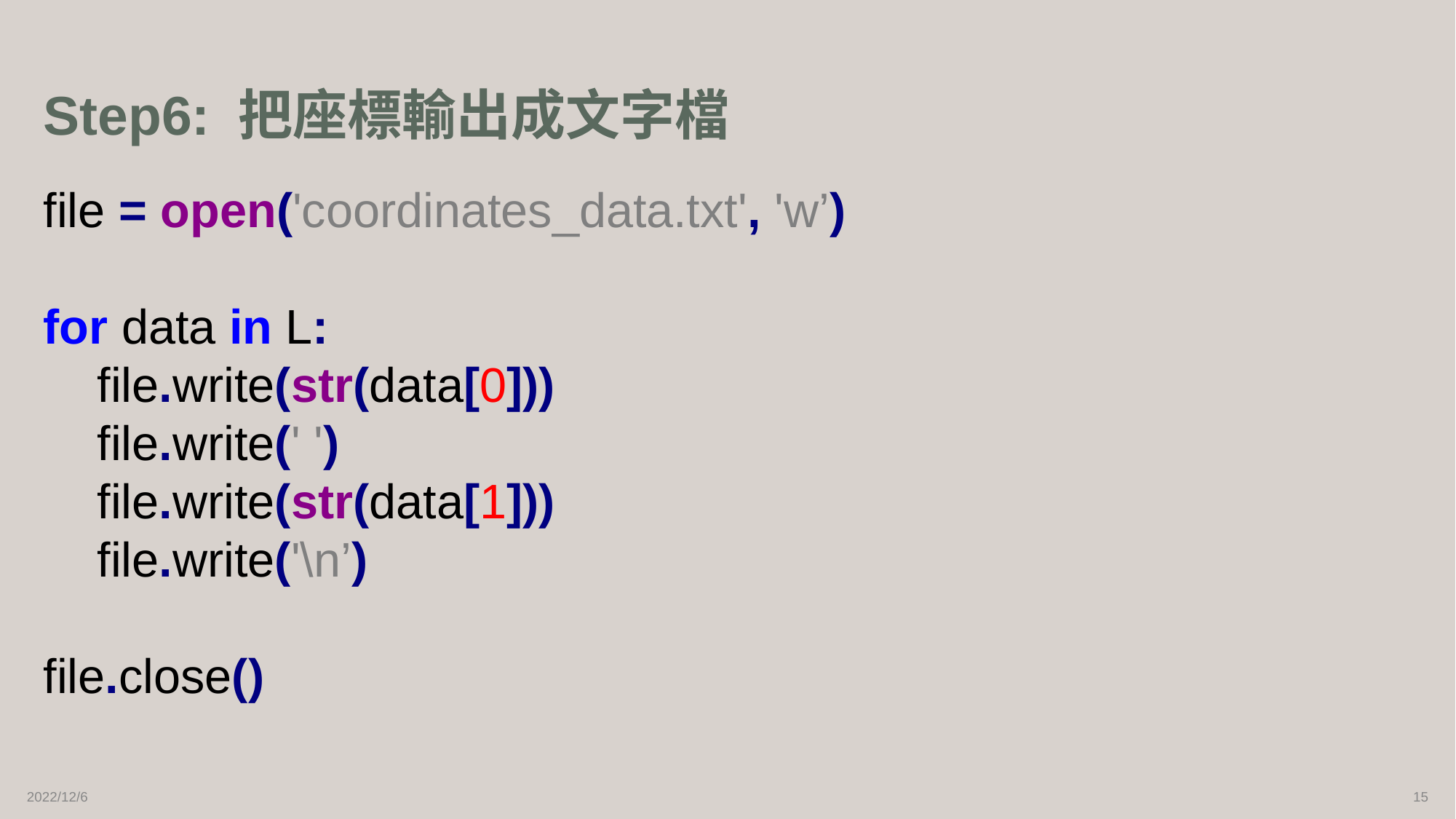

# Step6: 把座標輸出成文字檔
file = open('coordinates_data.txt', 'w’)

for data in L:
    file.write(str(data[0]))
    file.write(' ')
    file.write(str(data[1]))
    file.write('\n’)

file.close()
2022/12/6
15